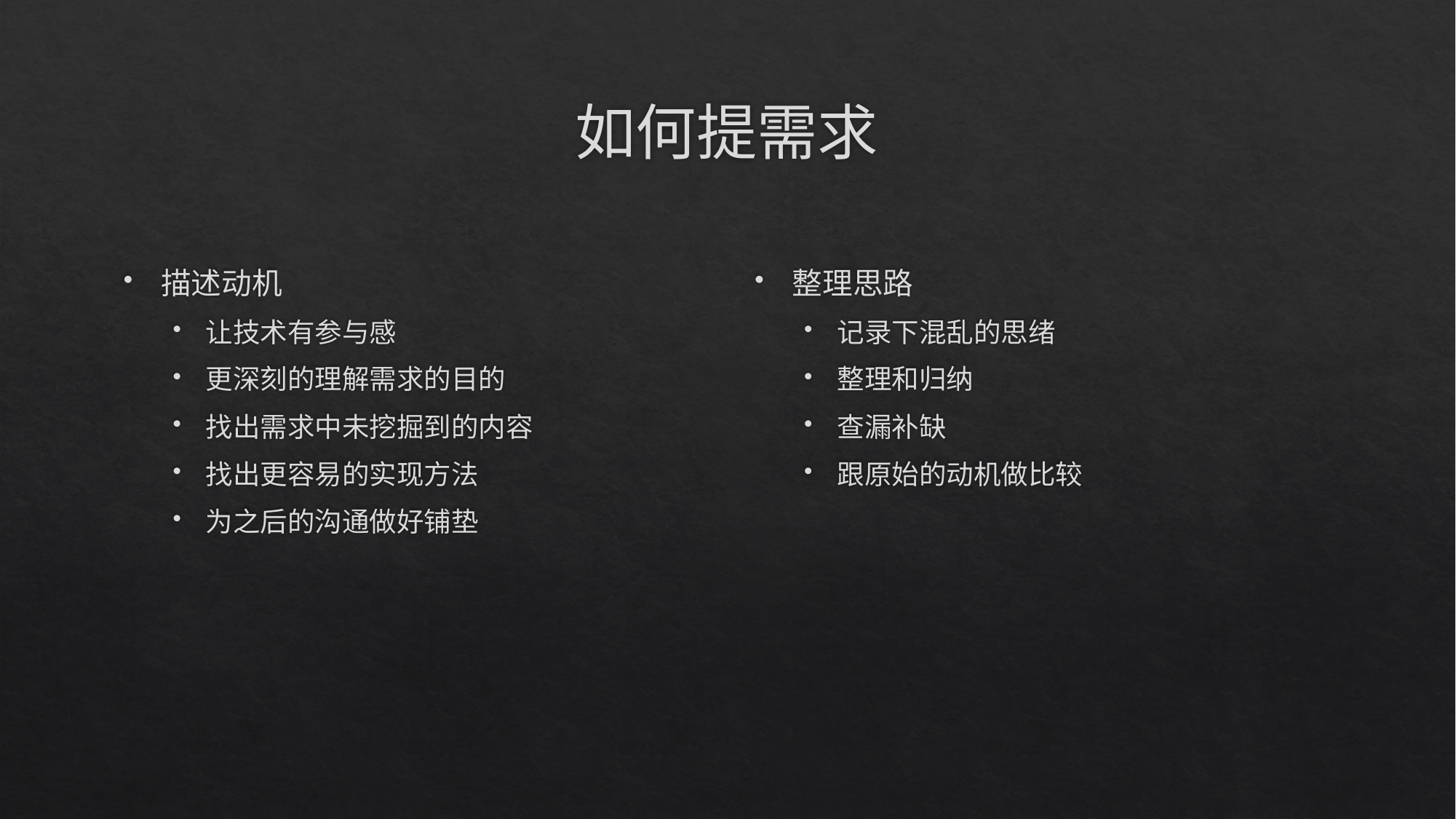

# 如何提需求

描述动机
让技术有参与感
更深刻的理解需求的目的
找出需求中未挖掘到的内容
找出更容易的实现方法
为之后的沟通做好铺垫

整理思路
记录下混乱的思绪
整理和归纳
查漏补缺
跟原始的动机做比较